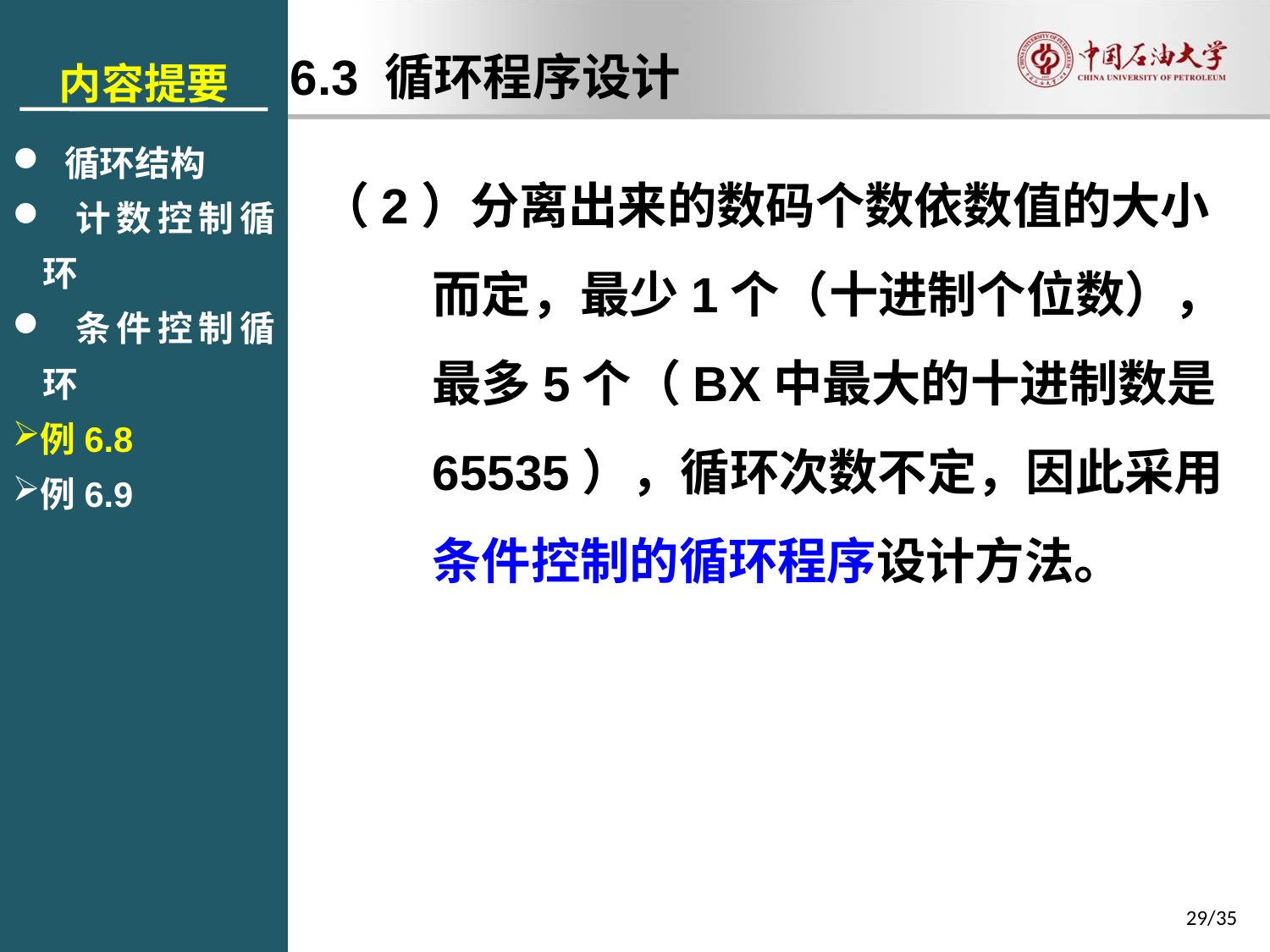

内容提要
 循环结构
 计数控制循环
 条件控制循环
例6.8
例6.9
6.3 循环程序设计
（2）分离出来的数码个数依数值的大小而定，最少1个（十进制个位数），最多5个（BX中最大的十进制数是65535），循环次数不定，因此采用条件控制的循环程序设计方法。
29/35